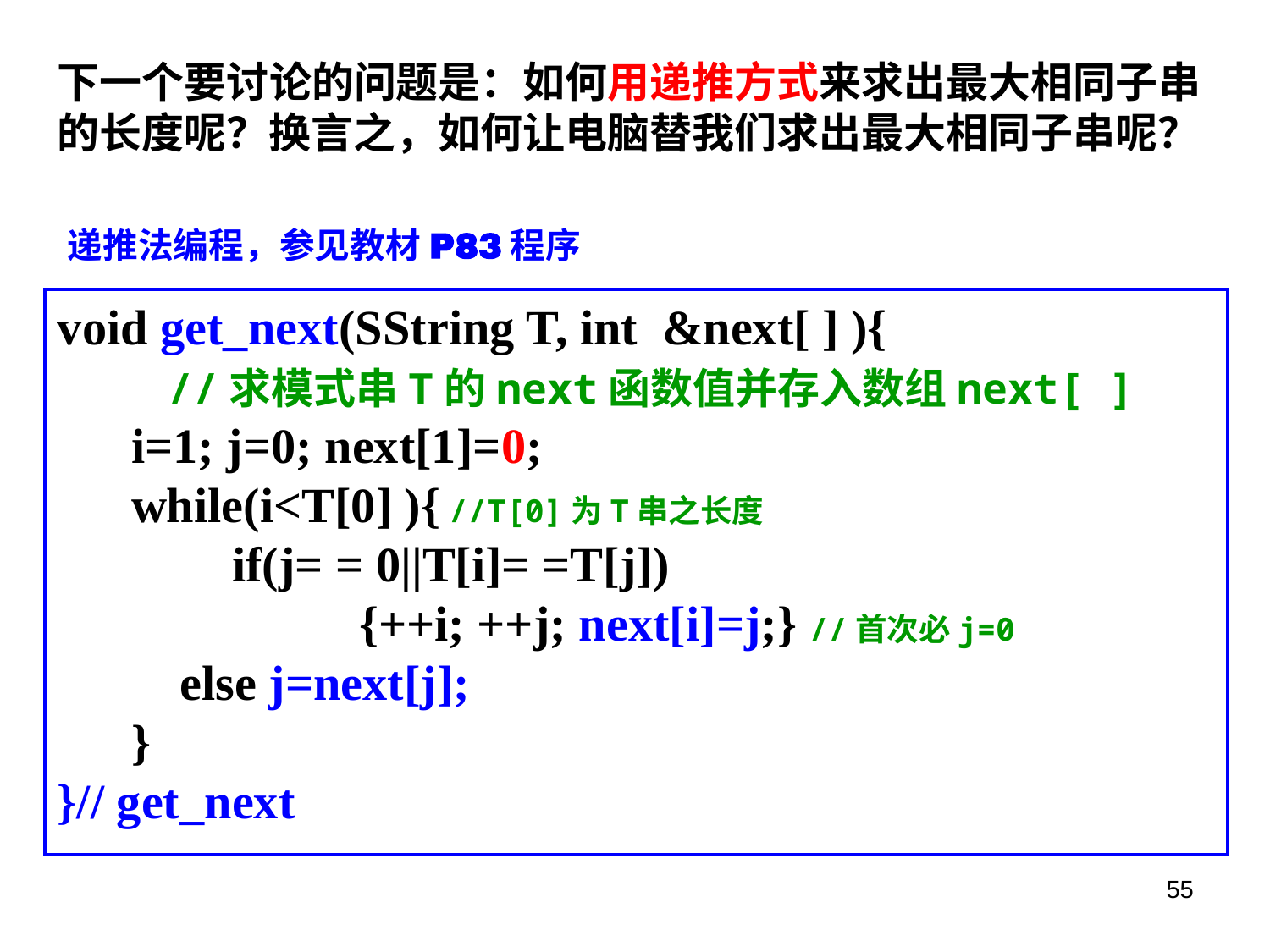

下一个要讨论的问题是：如何用递推方式来求出最大相同子串的长度呢？换言之，如何让电脑替我们求出最大相同子串呢？
递推法编程，参见教材P83程序
void get_next(SString T, int  &next[ ] ){
         //求模式串T的next函数值并存入数组next[ ]
      i=1; j=0; next[1]=0;
      while(i<T[0] ){ //T[0]为T串之长度
		if(j= = 0||T[i]= =T[j])
			{++i; ++j; next[i]=j;} //首次必j=0
          else j=next[j];
      }
}// get_next
55